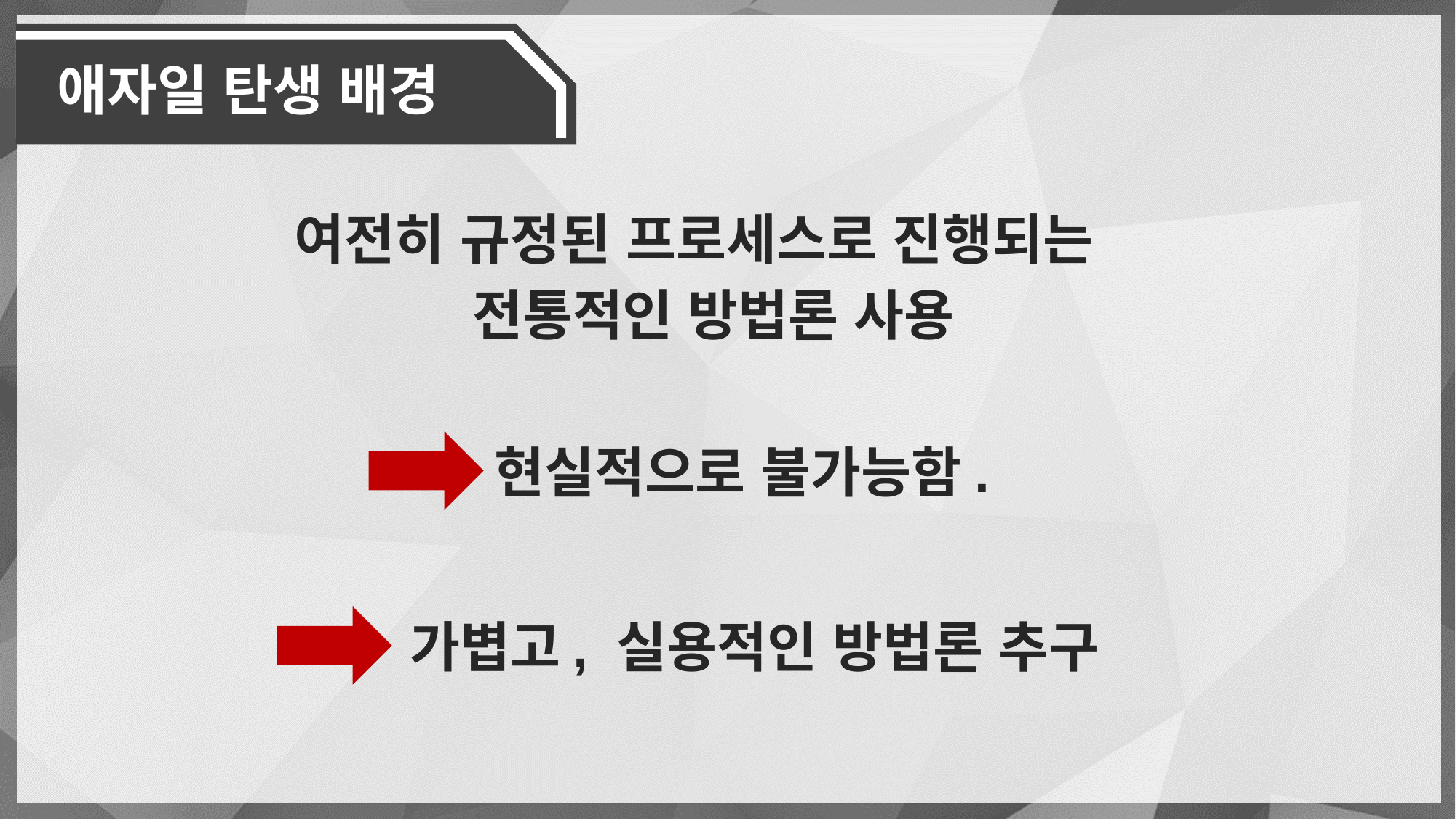

애자일 탄생 배경
여전히 규정된 프로세스로 진행되는
전통적인 방법론 사용
현실적으로 불가능함.

가볍고, 실용적인 방법론 추구